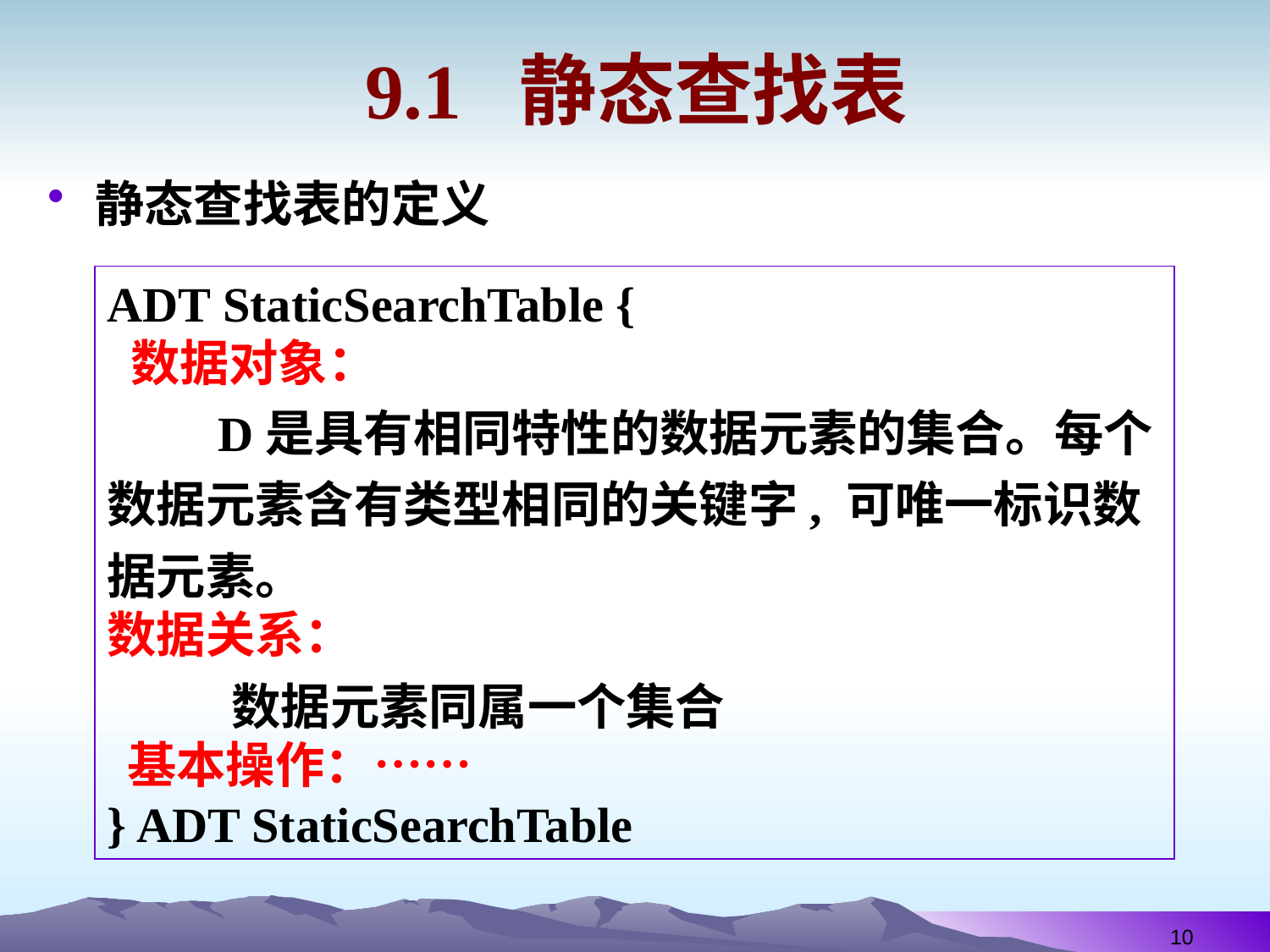

# 9.1  静态查找表
静态查找表的定义
ADT StaticSearchTable {
 数据对象：
         D是具有相同特性的数据元素的集合。每个数据元素含有类型相同的关键字, 可唯一标识数
据元素。
数据关系：
          数据元素同属一个集合
 基本操作：……
} ADT StaticSearchTable
10